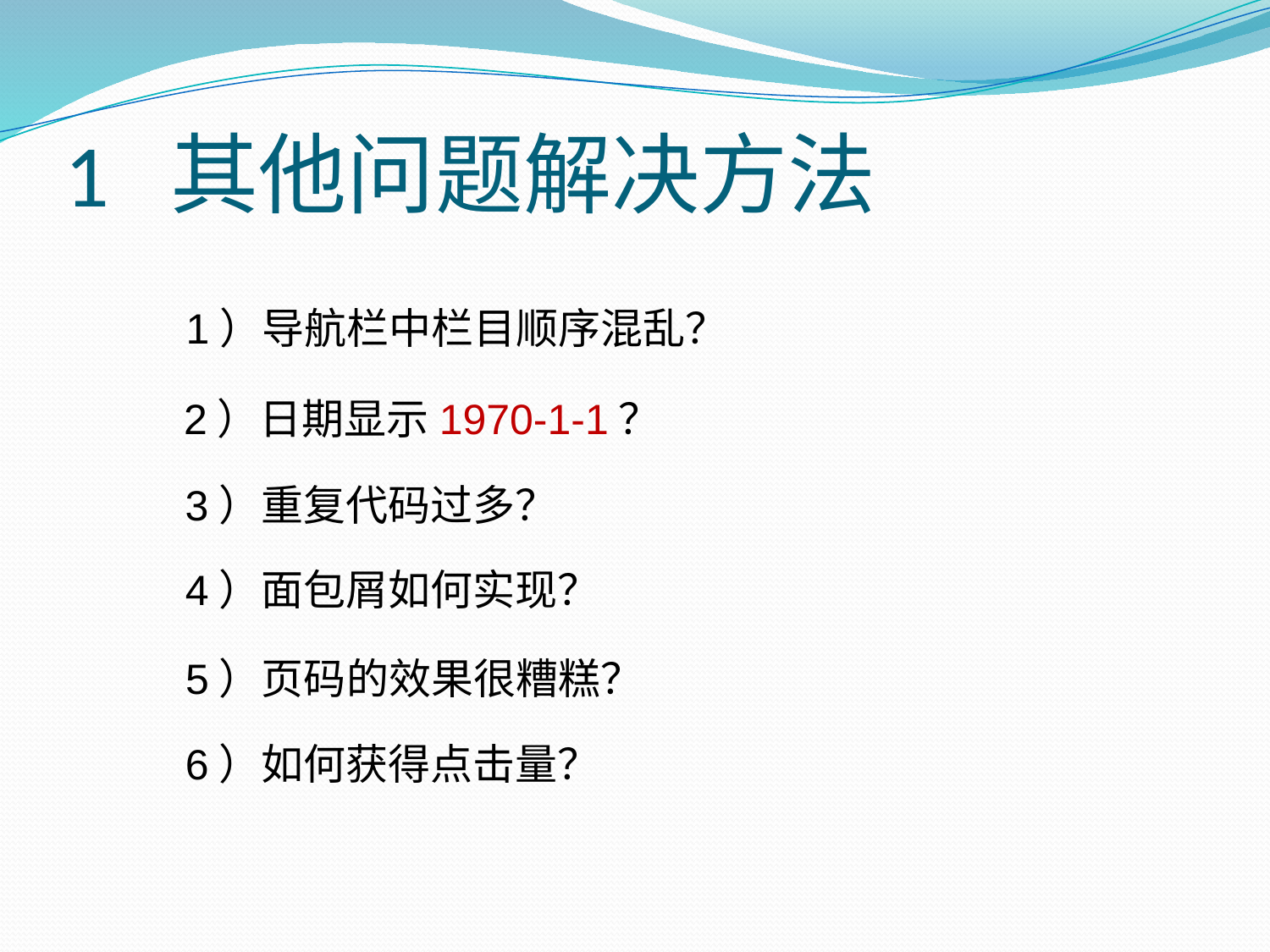

# 1  其他问题解决方法
1）导航栏中栏目顺序混乱？
2）日期显示1970-1-1？
3）重复代码过多？
4）面包屑如何实现？
5）页码的效果很糟糕？
6）如何获得点击量？